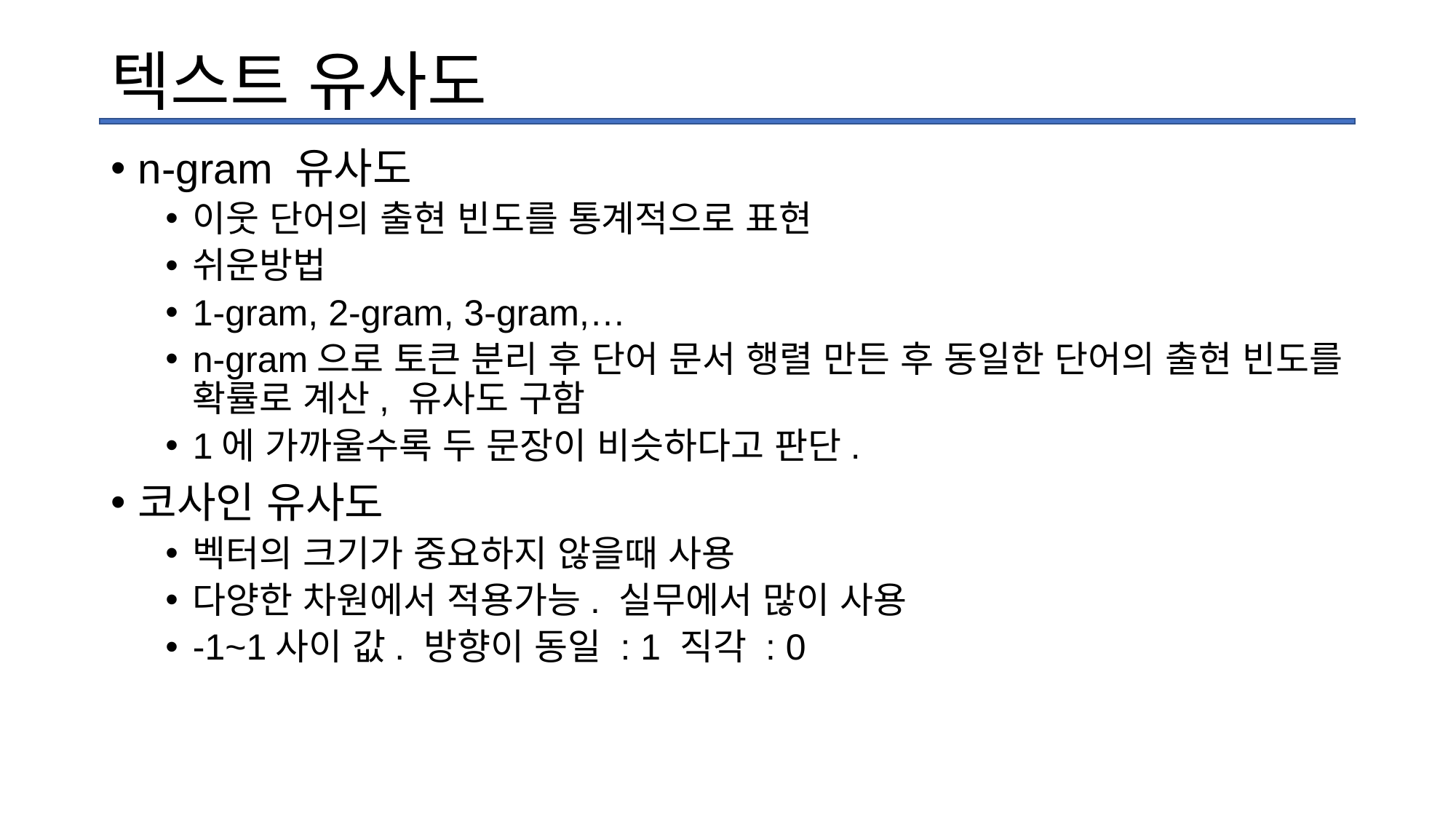

# 텍스트 유사도
n-gram 유사도
이웃 단어의 출현 빈도를 통계적으로 표현
쉬운방법
1-gram, 2-gram, 3-gram,…
n-gram으로 토큰 분리 후 단어 문서 행렬 만든 후 동일한 단어의 출현 빈도를 확률로 계산, 유사도 구함
1에 가까울수록 두 문장이 비슷하다고 판단.
코사인 유사도
벡터의 크기가 중요하지 않을때 사용
다양한 차원에서 적용가능. 실무에서 많이 사용
-1~1사이 값. 방향이 동일 : 1 직각 : 0